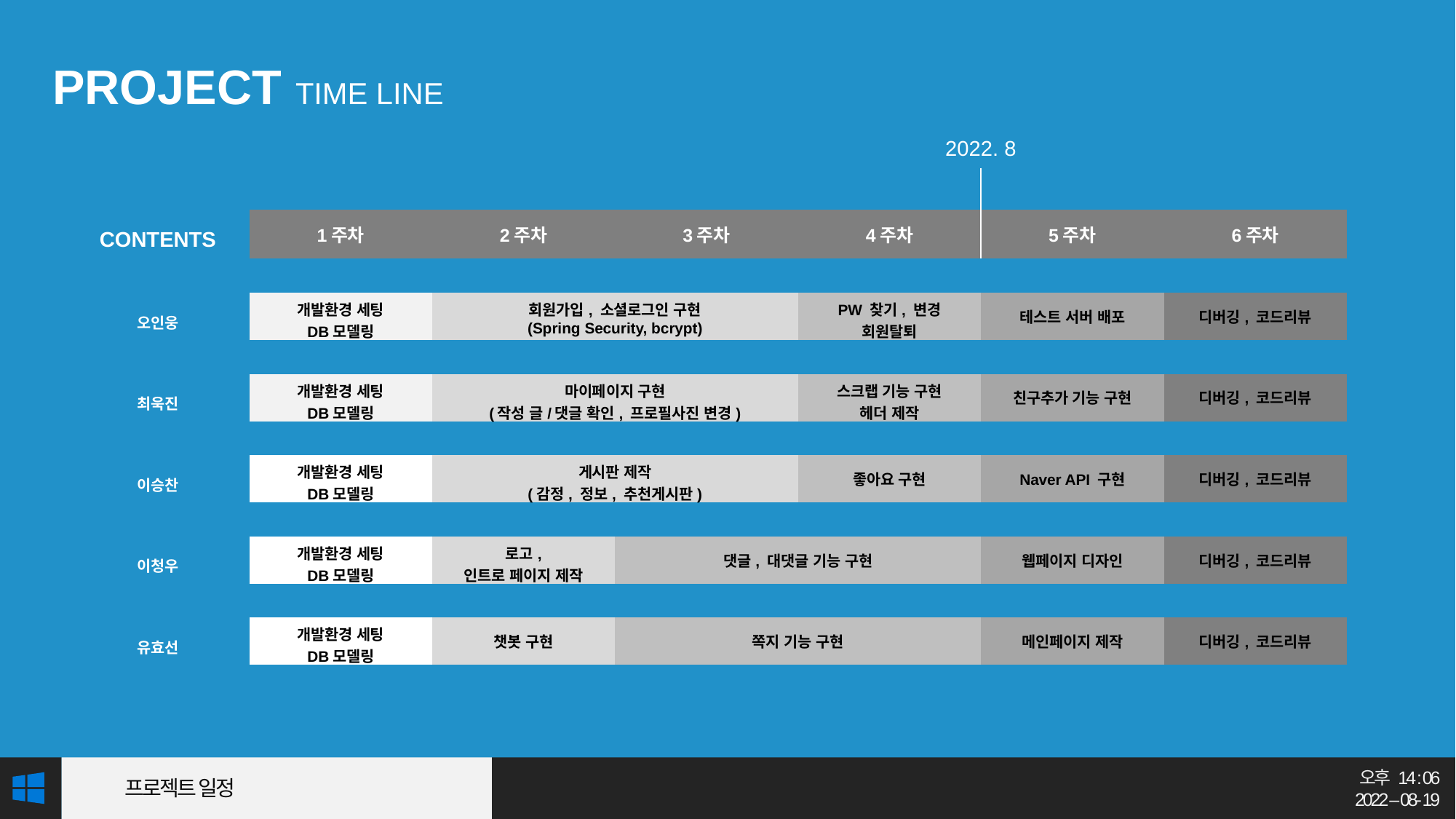

PROJECT TIME LINE
2022. 8
|  |  |  |  |  |  |  |
| --- | --- | --- | --- | --- | --- | --- |
| CONTENTS | 1주차 | 2주차 | 3주차 | 4주차 | 5주차 | 6주차 |
|  |  |  |  |  |  |  |
| 오인웅 | 개발환경 세팅 DB모델링 | 회원가입, 소셜로그인 구현 (Spring Security, bcrypt) |  | PW 찾기, 변경 회원탈퇴 | 테스트 서버 배포 | 디버깅, 코드리뷰 |
|  |  |  |  |  |  |  |
| 최욱진 | 개발환경 세팅 DB모델링 | 마이페이지 구현 (작성 글/댓글 확인, 프로필사진 변경) |  | 스크랩 기능 구현 헤더 제작 | 친구추가 기능 구현 | 디버깅, 코드리뷰 |
|  |  |  |  |  |  |  |
| 이승찬 | 개발환경 세팅 DB모델링 | 게시판 제작 (감정, 정보, 추천게시판) |  | 좋아요 구현 | Naver API 구현 | 디버깅, 코드리뷰 |
|  |  |  |  |  |  |  |
| 이청우 | 개발환경 세팅 DB모델링 | 로고, 인트로 페이지 제작 | 댓글, 대댓글 기능 구현 | 대댓글 기능 구현 | 웹페이지 디자인 | 디버깅, 코드리뷰 |
|  |  |  |  |  |  |  |
| 유효선 | 개발환경 세팅 DB모델링 | 챗봇 구현 | 쪽지 기능 구현 |  | 메인페이지 제작 | 디버깅, 코드리뷰 |
|  |  |  |  |  |  |  |

오후 14 : 06
2022 – 08- 19
프로젝트 일정